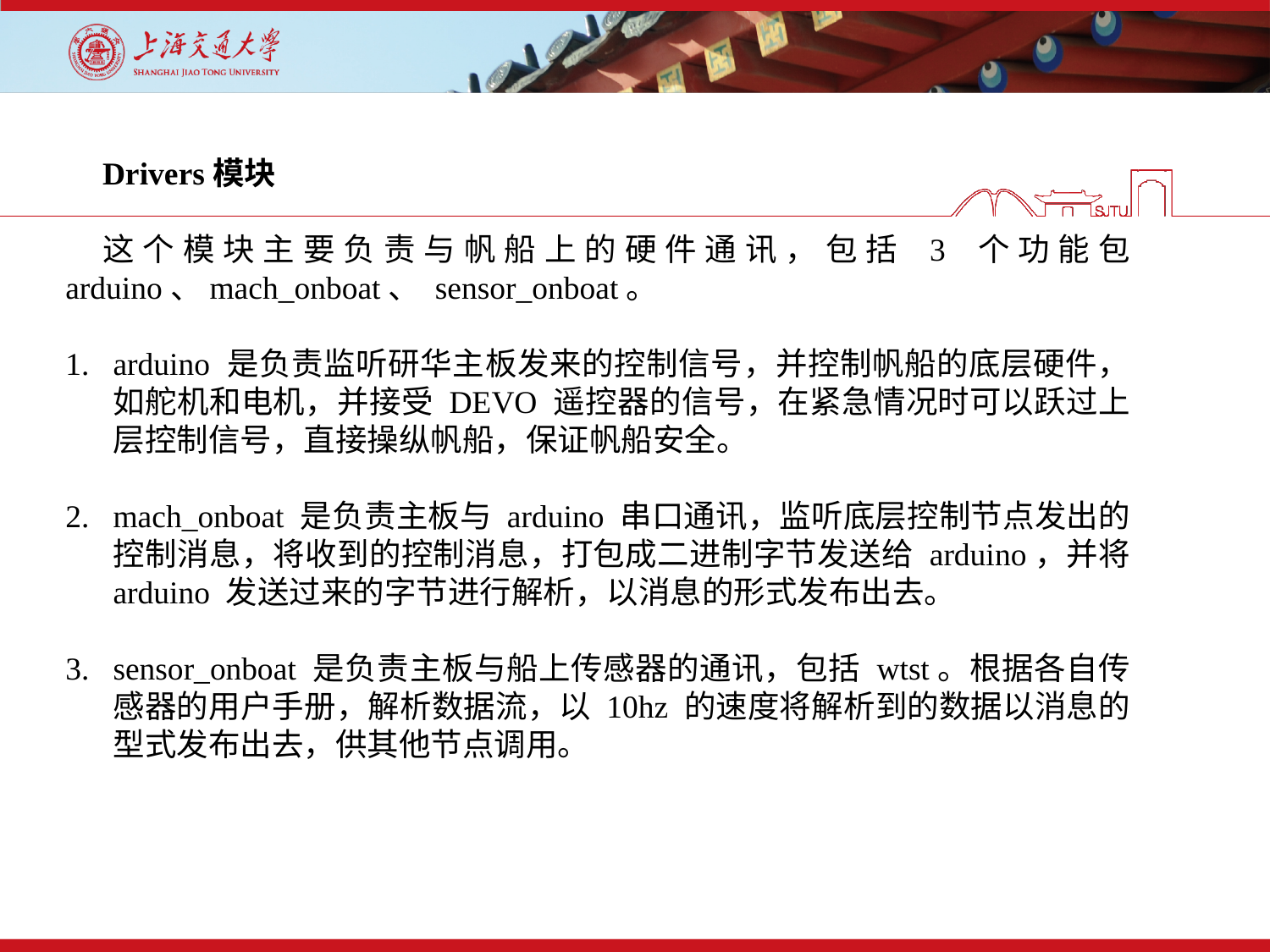

Drivers模块

这个模块主要负责与帆船上的硬件通讯，包括 3 个功能包 arduino、mach_onboat、 sensor_onboat。

arduino 是负责监听研华主板发来的控制信号，并控制帆船的底层硬件，如舵机和电机，并接受 DEVO 遥控器的信号，在紧急情况时可以跃过上层控制信号，直接操纵帆船，保证帆船安全。

mach_onboat 是负责主板与 arduino 串口通讯，监听底层控制节点发出的控制消息，将收到的控制消息，打包成二进制字节发送给 arduino，并将 arduino 发送过来的字节进行解析，以消息的形式发布出去。

sensor_onboat 是负责主板与船上传感器的通讯，包括 wtst。根据各自传感器的用户手册，解析数据流，以 10hz 的速度将解析到的数据以消息的型式发布出去，供其他节点调用。